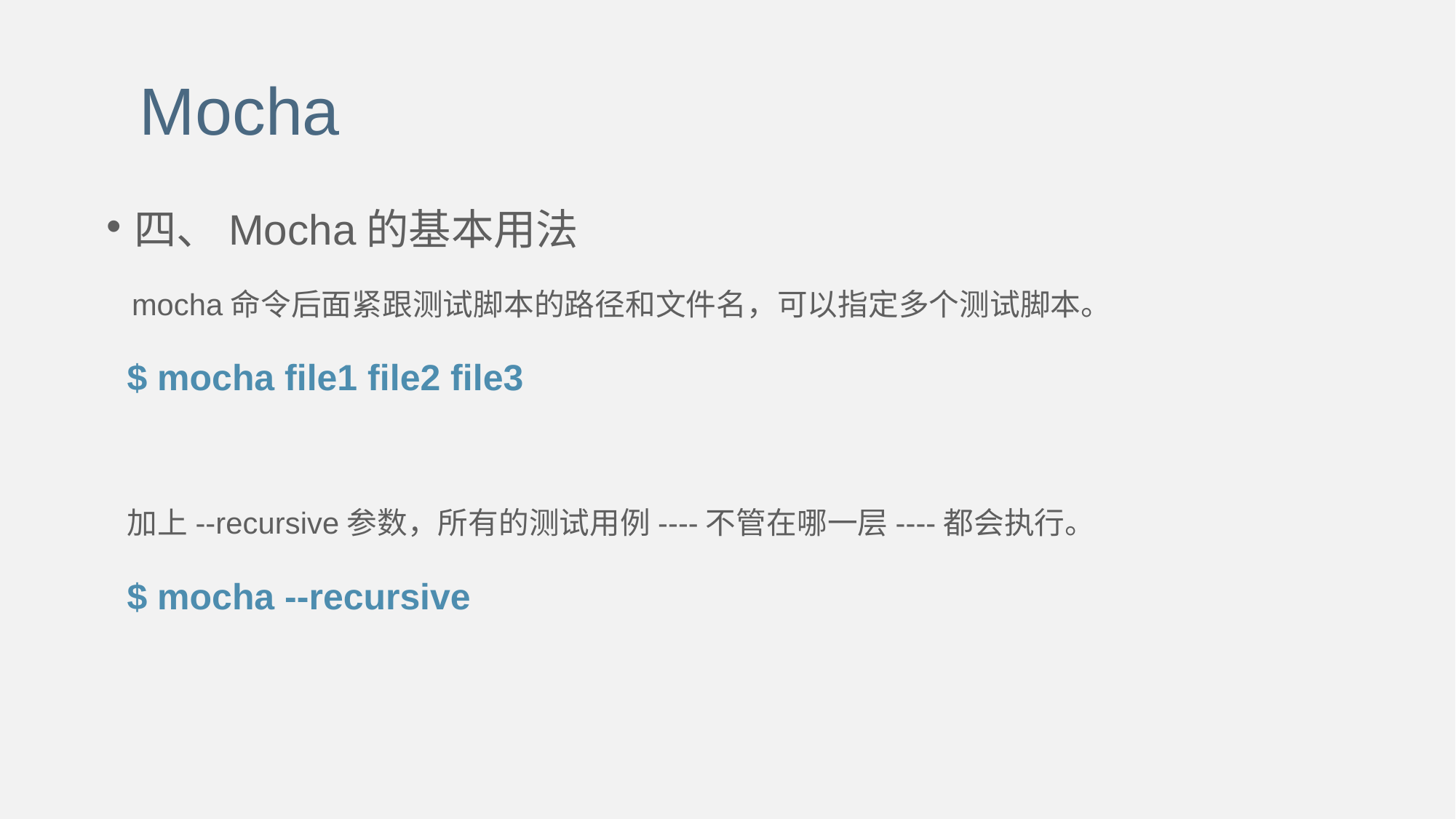

Mocha

四、Mocha的基本用法
   mocha命令后面紧跟测试脚本的路径和文件名，可以指定多个测试脚本。
  $ mocha file1 file2 file3

  加上--recursive参数，所有的测试用例----不管在哪一层----都会执行。
  $ mocha --recursive